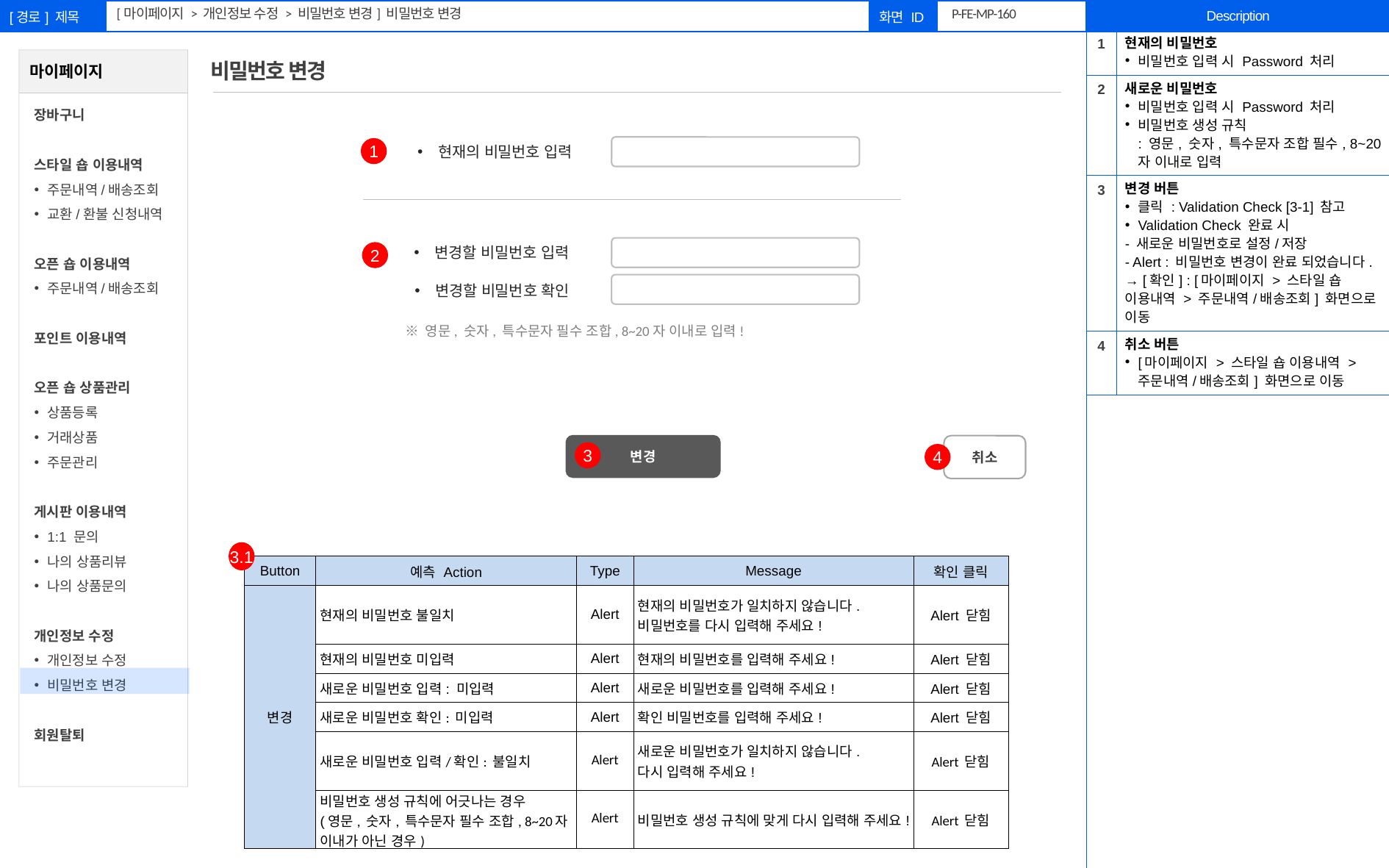

[마이페이지 > 개인정보 수정 > 비밀번호 변경] 비밀번호 변경
# P-FE-MP-160
| 1 | 현재의 비밀번호 비밀번호 입력 시 Password 처리 |
| --- | --- |
| 2 | 새로운 비밀번호 비밀번호 입력 시 Password 처리 비밀번호 생성 규칙 : 영문, 숫자, 특수문자 조합 필수, 8~20자 이내로 입력 |
| 3 | 변경 버튼 클릭 : Validation Check [3-1] 참고 Validation Check 완료 시 - 새로운 비밀번호로 설정/저장 - Alert : 비밀번호 변경이 완료 되었습니다. → [확인] : [마이페이지 > 스타일 숍 이용내역 > 주문내역/배송조회] 화면으로 이동 |
| 4 | 취소 버튼 [마이페이지 > 스타일 숍 이용내역 > 주문내역/배송조회] 화면으로 이동 |
|  |  |
비밀번호 변경
현재의 비밀번호 입력

1
변경할 비밀번호 입력

2

변경할 비밀번호 확인
※ 영문, 숫자, 특수문자 필수 조합, 8~20자 이내로 입력!
변경
취소
3
4
3.1
| Button | 예측 Action | Type | Message | 확인 클릭 |
| --- | --- | --- | --- | --- |
| 변경 | 현재의 비밀번호 불일치 | Alert | 현재의 비밀번호가 일치하지 않습니다. 비밀번호를 다시 입력해 주세요! | Alert 닫힘 |
|  | 현재의 비밀번호 미입력 | Alert | 현재의 비밀번호를 입력해 주세요! | Alert 닫힘 |
|  | 새로운 비밀번호 입력: 미입력 | Alert | 새로운 비밀번호를 입력해 주세요! | Alert 닫힘 |
|  | 새로운 비밀번호 확인: 미입력 | Alert | 확인 비밀번호를 입력해 주세요! | Alert 닫힘 |
|  | 새로운 비밀번호 입력/확인: 불일치 | Alert | 새로운 비밀번호가 일치하지 않습니다. 다시 입력해 주세요! | Alert 닫힘 |
|  | 비밀번호 생성 규칙에 어긋나는 경우 (영문, 숫자, 특수문자 필수 조합, 8~20자 이내가 아닌 경우) | Alert | 비밀번호 생성 규칙에 맞게 다시 입력해 주세요! | Alert 닫힘 |